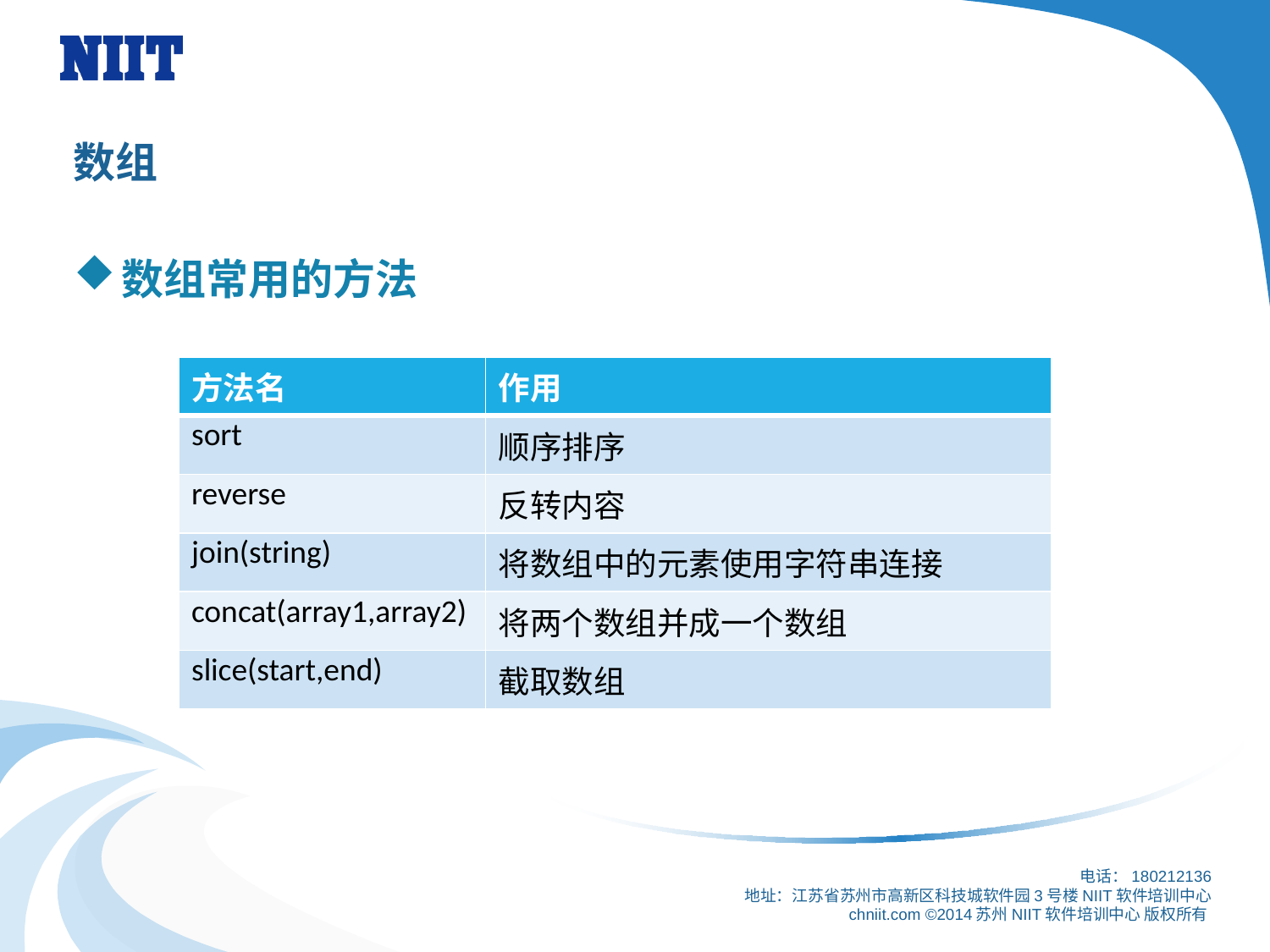

# 数组
数组常用的方法

| 方法名 | 作用 |
| --- | --- |
| sort | 顺序排序 |
| reverse | 反转内容 |
| join(string) | 将数组中的元素使用字符串连接 |
| concat(array1,array2) | 将两个数组并成一个数组 |
| slice(start,end) | 截取数组 |